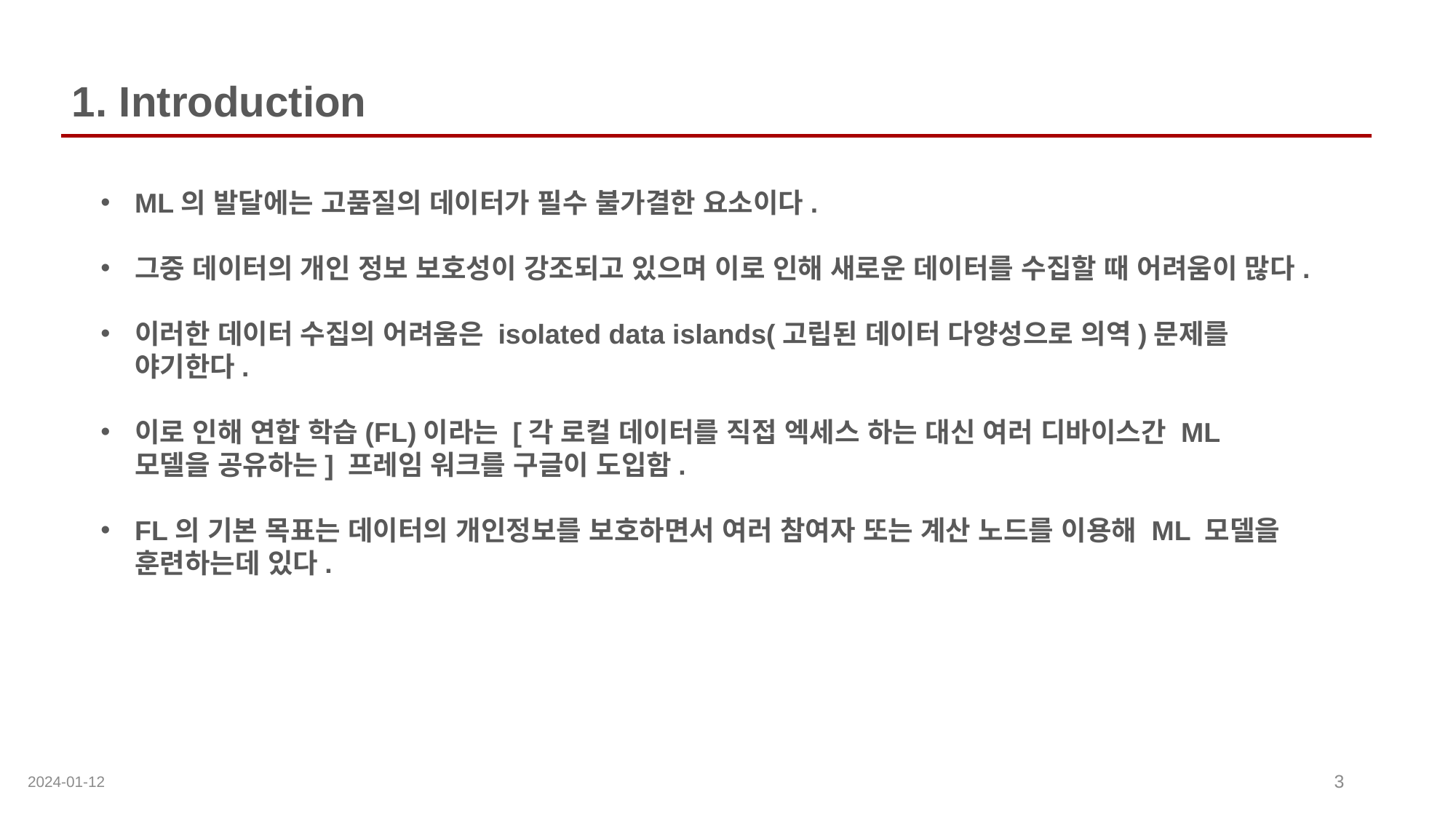

1. Introduction
ML의 발달에는 고품질의 데이터가 필수 불가결한 요소이다.

그중 데이터의 개인 정보 보호성이 강조되고 있으며 이로 인해 새로운 데이터를 수집할 때 어려움이 많다.

이러한 데이터 수집의 어려움은 isolated data islands(고립된 데이터 다양성으로 의역)문제를 야기한다.

이로 인해 연합 학습(FL)이라는 [각 로컬 데이터를 직접 엑세스 하는 대신 여러 디바이스간 ML 모델을 공유하는] 프레임 워크를 구글이 도입함.

FL의 기본 목표는 데이터의 개인정보를 보호하면서 여러 참여자 또는 계산 노드를 이용해 ML 모델을 훈련하는데 있다.

2024-01-12
3